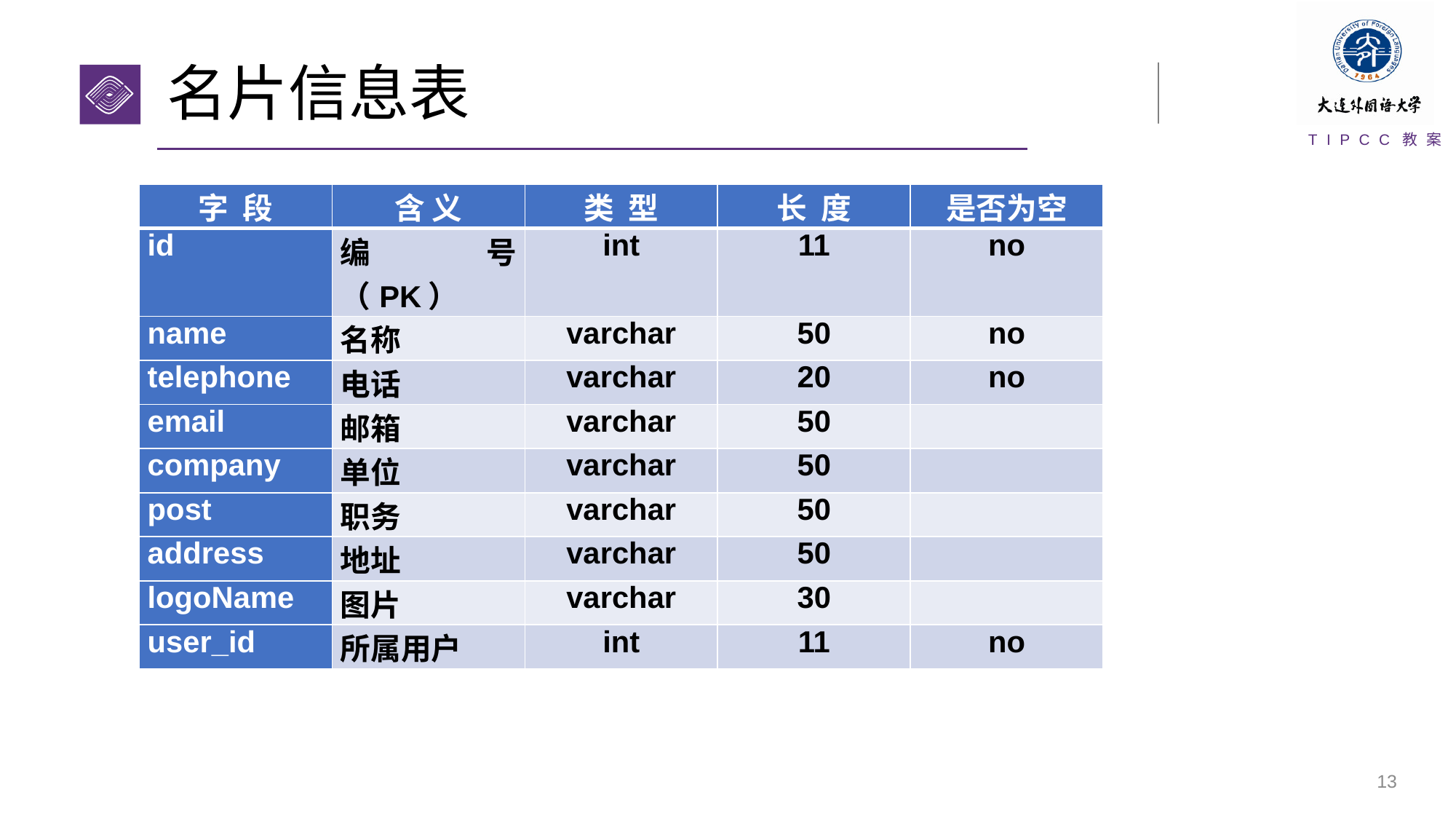

# 名片信息表
| 字 段 | 含 义 | 类 型 | 长 度 | 是否为空 |
| --- | --- | --- | --- | --- |
| id | 编号（PK） | int | 11 | no |
| name | 名称 | varchar | 50 | no |
| telephone | 电话 | varchar | 20 | no |
| email | 邮箱 | varchar | 50 |  |
| company | 单位 | varchar | 50 |  |
| post | 职务 | varchar | 50 |  |
| address | 地址 | varchar | 50 |  |
| logoName | 图片 | varchar | 30 |  |
| user\_id | 所属用户 | int | 11 | no |
13